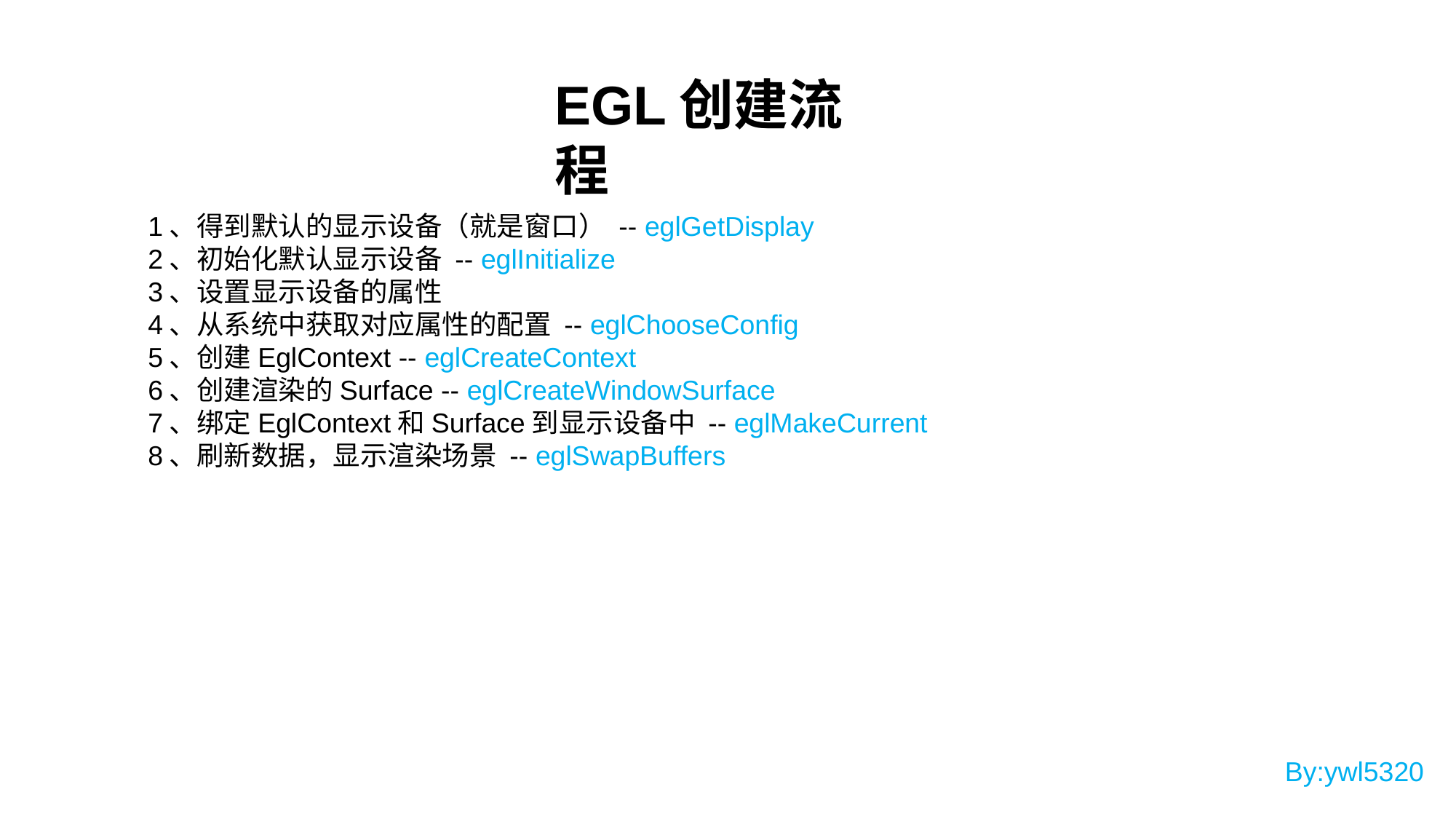

EGL创建流程
1、得到默认的显示设备（就是窗口） -- eglGetDisplay
2、初始化默认显示设备 -- eglInitialize
3、设置显示设备的属性
4、从系统中获取对应属性的配置 -- eglChooseConfig
5、创建EglContext -- eglCreateContext
6、创建渲染的Surface -- eglCreateWindowSurface
7、绑定EglContext和Surface到显示设备中 -- eglMakeCurrent
8、刷新数据，显示渲染场景 -- eglSwapBuffers
By:ywl5320